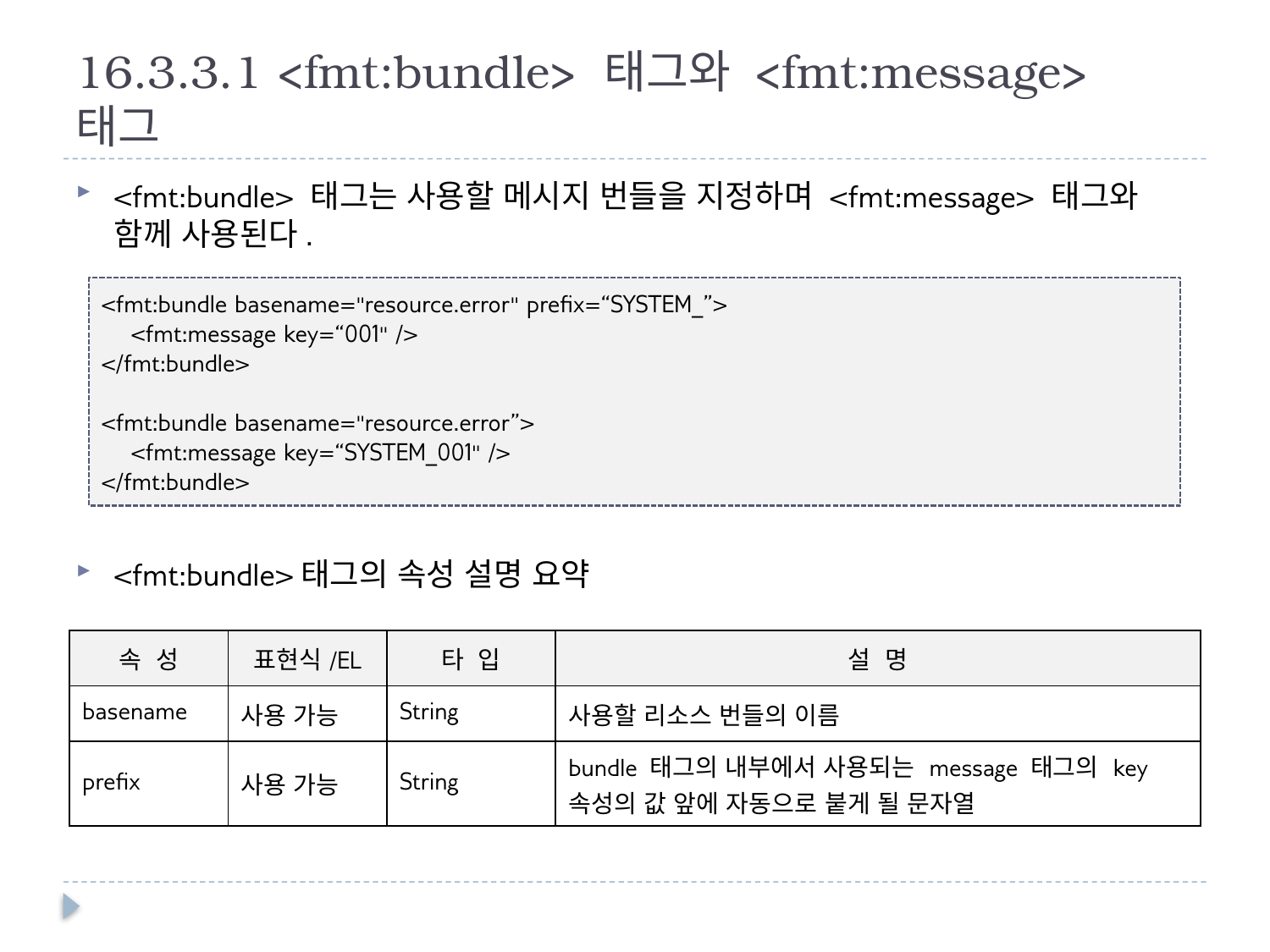

# 16.3.3.1 <fmt:bundle> 태그와 <fmt:message> 태그
<fmt:bundle> 태그는 사용할 메시지 번들을 지정하며 <fmt:message> 태그와 함께 사용된다.

<fmt:bundle>태그의 속성 설명 요약

<fmt:bundle basename="resource.error" prefix=“SYSTEM_”>
    <fmt:message key=“001" />
</fmt:bundle>

<fmt:bundle basename="resource.error”>
    <fmt:message key=“SYSTEM_001" />
</fmt:bundle>
| 속 성 | 표현식/EL | 타 입 | 설 명 |
| --- | --- | --- | --- |
| basename | 사용 가능 | String | 사용할 리소스 번들의 이름 |
| prefix | 사용 가능 | String | bundle 태그의 내부에서 사용되는 message 태그의 key 속성의 값 앞에 자동으로 붙게 될 문자열 |